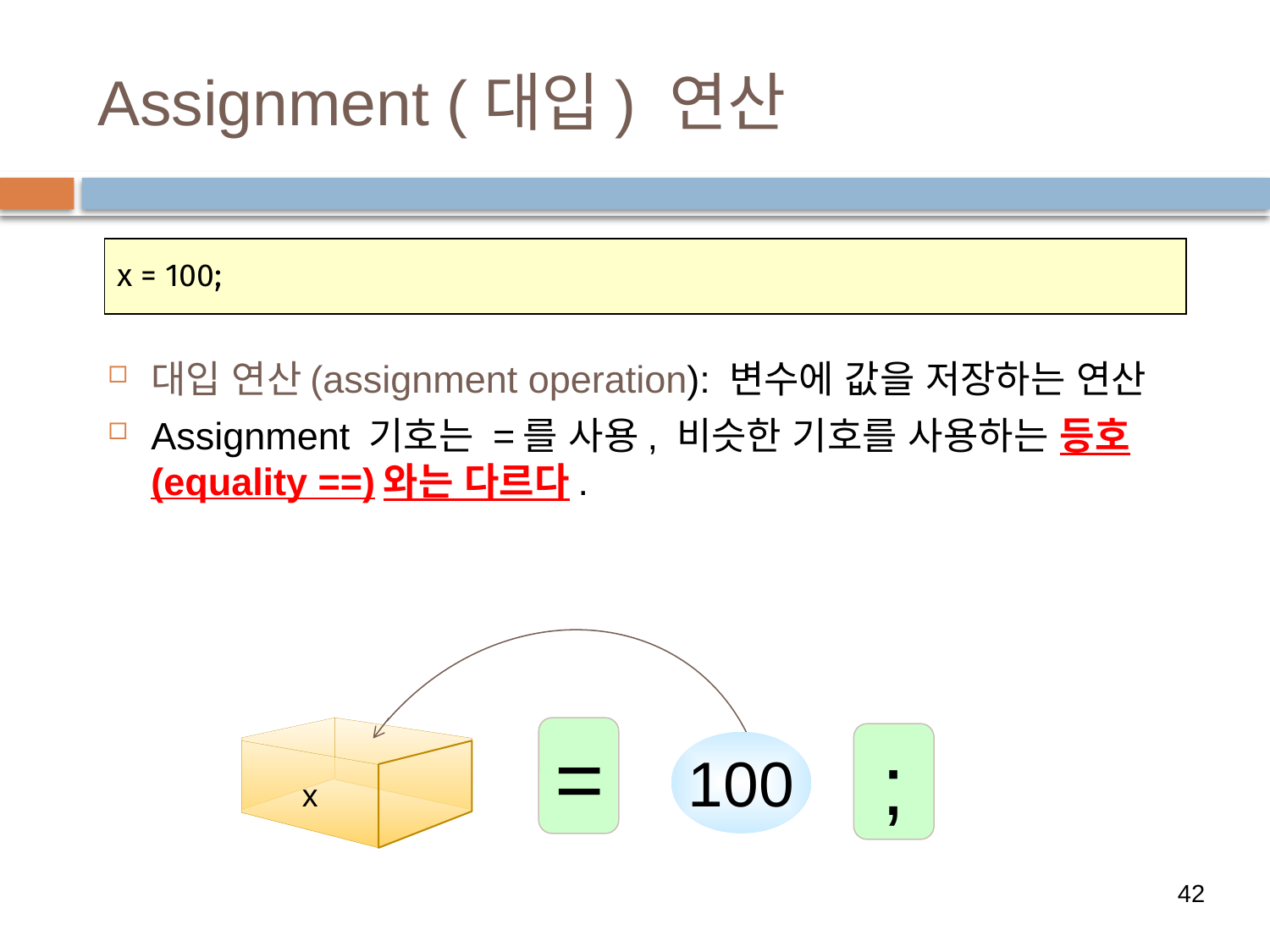

# Assignment (대입) 연산
x = 100;
대입 연산(assignment operation): 변수에 값을 저장하는 연산
Assignment 기호는 =를 사용, 비슷한 기호를 사용하는 등호(equality ==)와는 다르다.

=
;
100
100
x

42